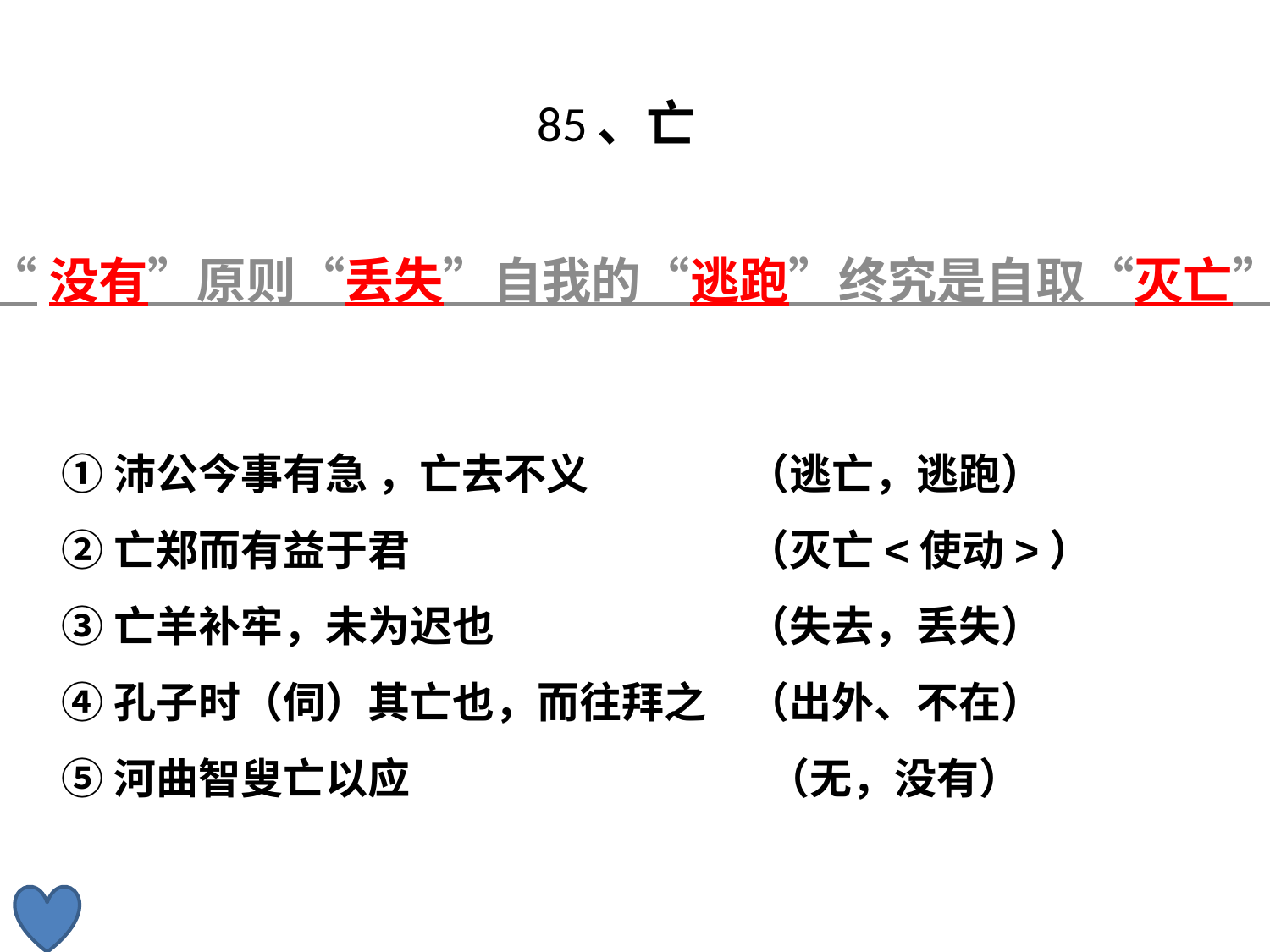

# 85、亡
“没有”原则“丢失”自我的“逃跑”终究是自取“灭亡”
①沛公今事有急 ，亡去不义
②亡郑而有益于君
③亡羊补牢，未为迟也
④孔子时（伺）其亡也，而往拜之
⑤河曲智叟亡以应
（逃亡，逃跑）
（灭亡<使动>）
（失去，丢失）
（出外、不在）
 （无，没有）